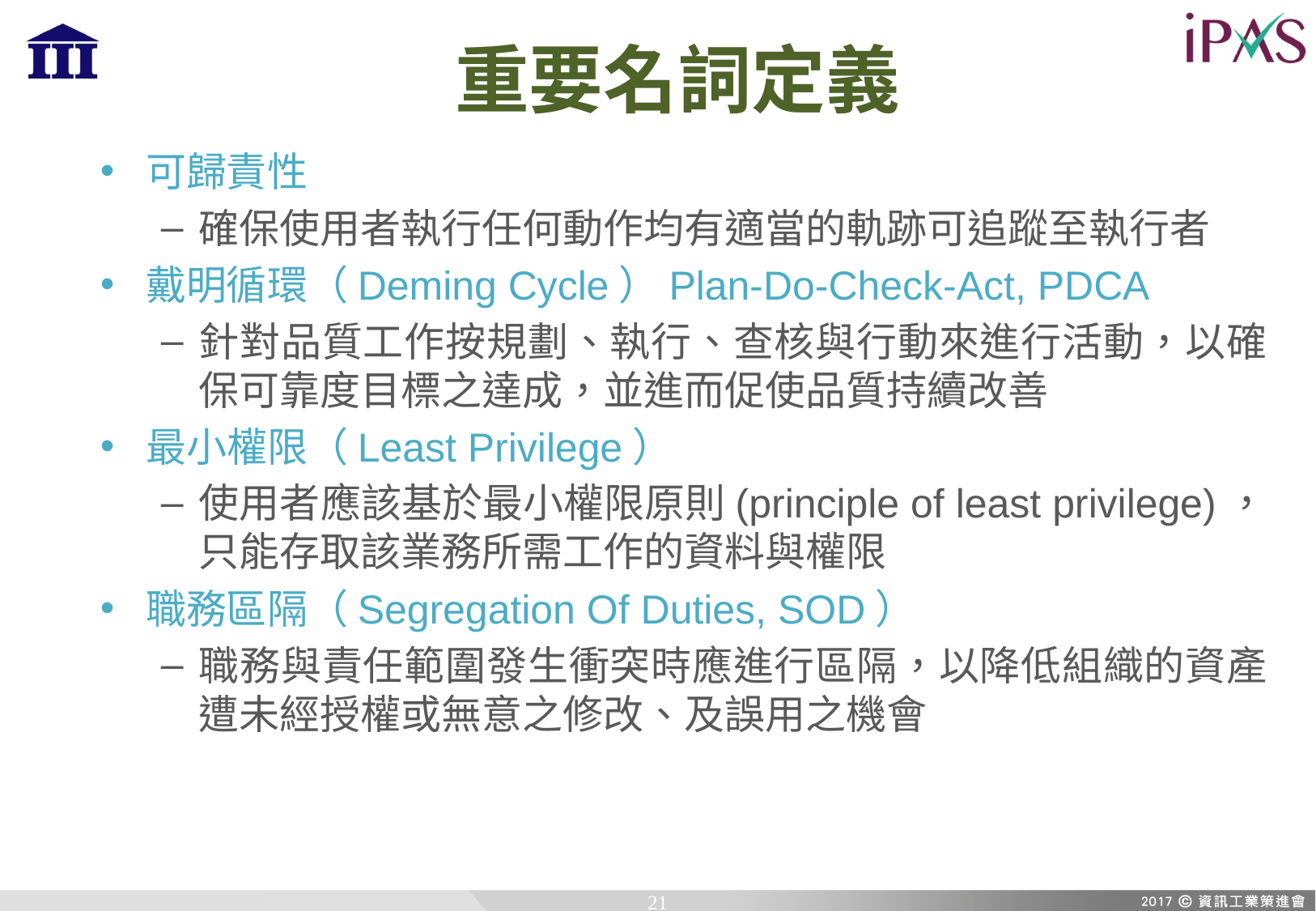

# 重要名詞定義
可歸責性
確保使用者執行任何動作均有適當的軌跡可追蹤至執行者
戴明循環（Deming Cycle）Plan-Do-Check-Act, PDCA
針對品質工作按規劃、執行、查核與行動來進行活動，以確保可靠度目標之達成，並進而促使品質持續改善
最小權限（Least Privilege）
使用者應該基於最小權限原則(principle of least privilege)，只能存取該業務所需工作的資料與權限
職務區隔（Segregation Of Duties, SOD）
職務與責任範圍發生衝突時應進行區隔，以降低組織的資產遭未經授權或無意之修改、及誤用之機會
21